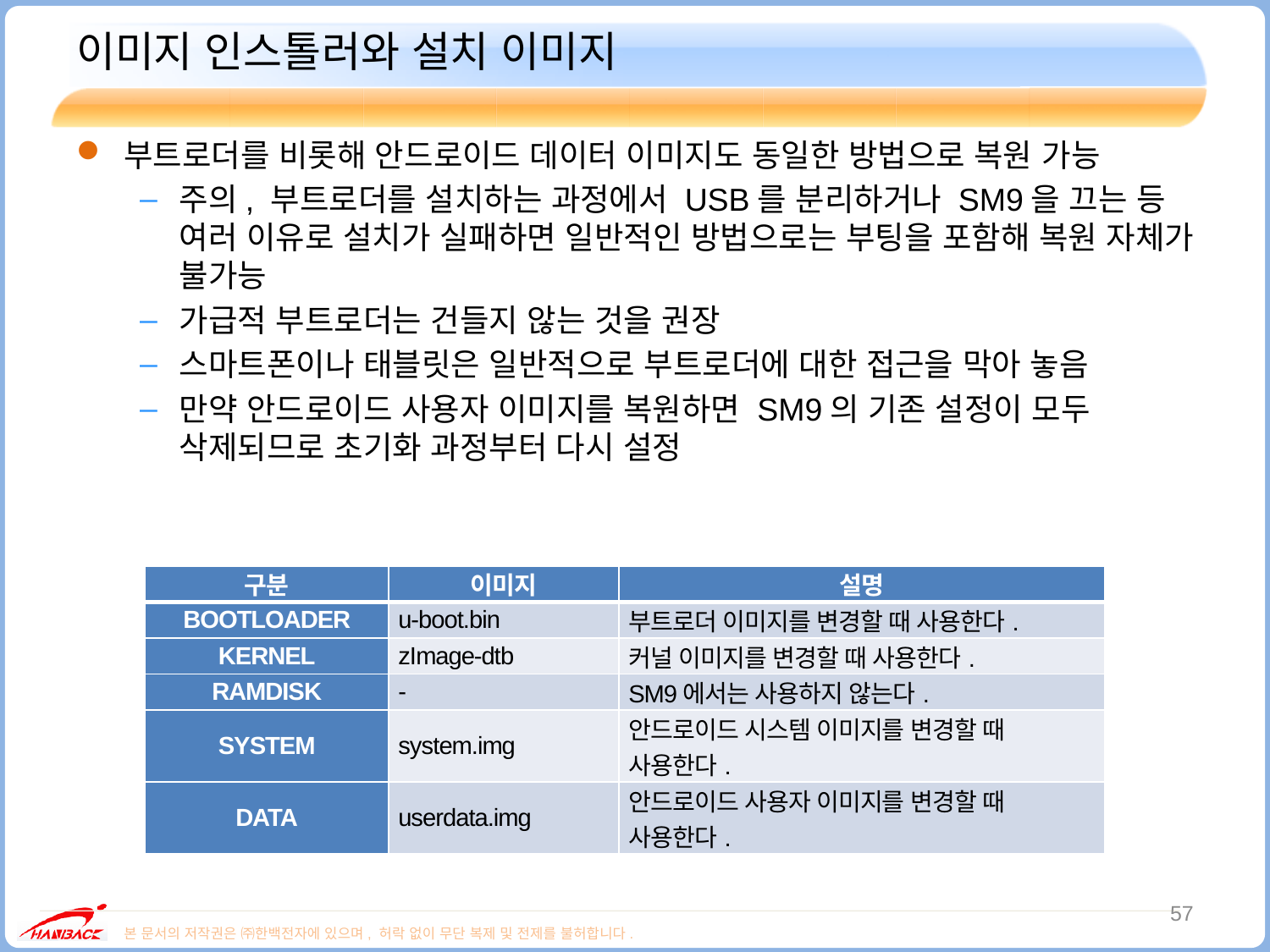

# 이미지 인스톨러와 설치 이미지
부트로더를 비롯해 안드로이드 데이터 이미지도 동일한 방법으로 복원 가능
주의, 부트로더를 설치하는 과정에서 USB를 분리하거나 SM9을 끄는 등 여러 이유로 설치가 실패하면 일반적인 방법으로는 부팅을 포함해 복원 자체가 불가능
가급적 부트로더는 건들지 않는 것을 권장
스마트폰이나 태블릿은 일반적으로 부트로더에 대한 접근을 막아 놓음
만약 안드로이드 사용자 이미지를 복원하면 SM9의 기존 설정이 모두 삭제되므로 초기화 과정부터 다시 설정
| 구분 | 이미지 | 설명 |
| --- | --- | --- |
| BOOTLOADER | u-boot.bin | 부트로더 이미지를 변경할 때 사용한다. |
| KERNEL | zImage-dtb | 커널 이미지를 변경할 때 사용한다. |
| RAMDISK | - | SM9에서는 사용하지 않는다. |
| SYSTEM | system.img | 안드로이드 시스템 이미지를 변경할 때 사용한다. |
| DATA | userdata.img | 안드로이드 사용자 이미지를 변경할 때 사용한다. |
57